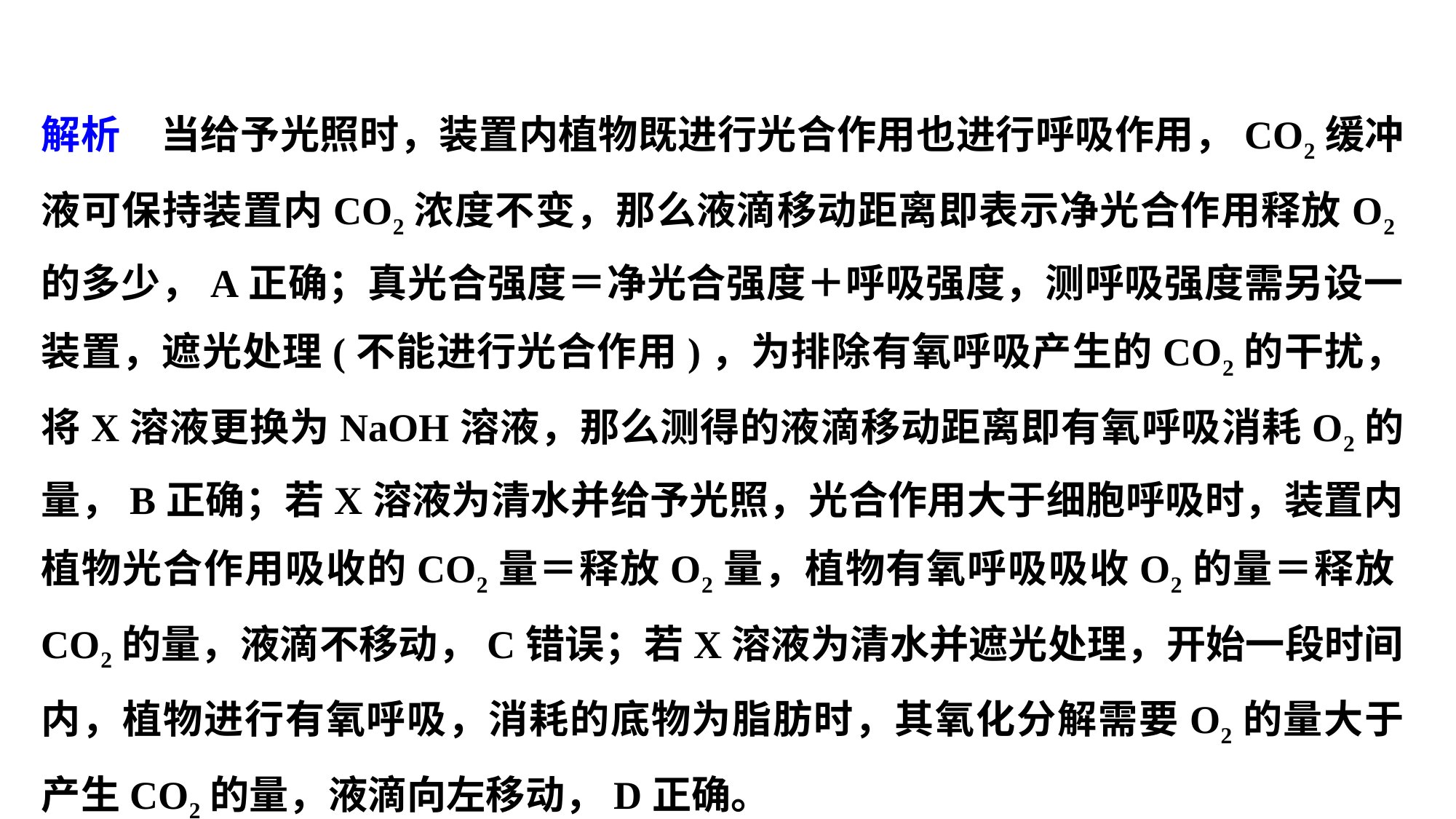

解析　当给予光照时，装置内植物既进行光合作用也进行呼吸作用，CO2缓冲液可保持装置内CO2浓度不变，那么液滴移动距离即表示净光合作用释放O2的多少，A正确；真光合强度＝净光合强度＋呼吸强度，测呼吸强度需另设一装置，遮光处理(不能进行光合作用)，为排除有氧呼吸产生的CO2的干扰，将X溶液更换为NaOH溶液，那么测得的液滴移动距离即有氧呼吸消耗O2的量，B正确；若X溶液为清水并给予光照，光合作用大于细胞呼吸时，装置内植物光合作用吸收的CO2量＝释放O2量，植物有氧呼吸吸收O2的量＝释放CO2的量，液滴不移动，C错误；若X溶液为清水并遮光处理，开始一段时间内，植物进行有氧呼吸，消耗的底物为脂肪时，其氧化分解需要O2的量大于产生CO2的量，液滴向左移动，D正确。